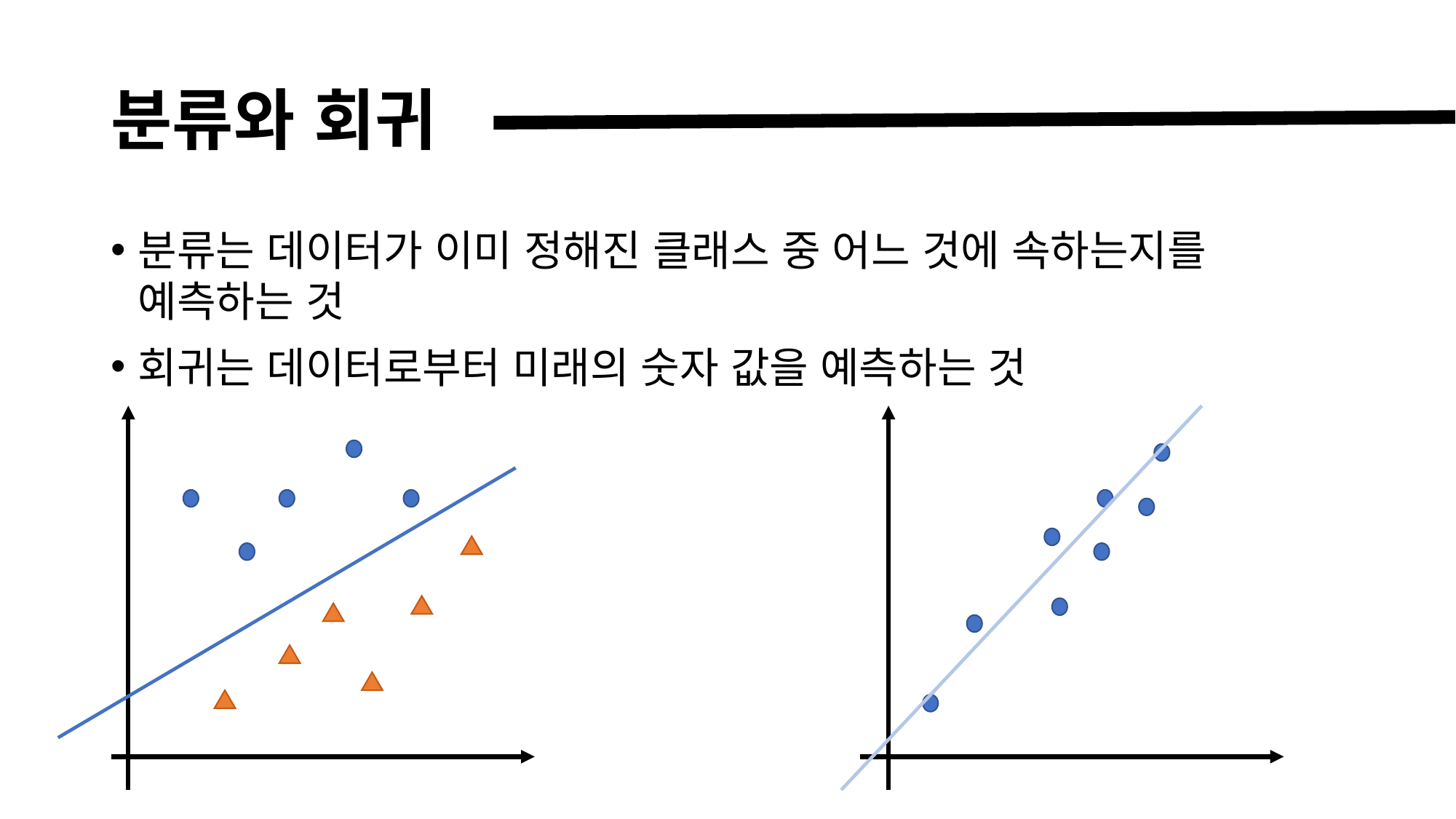

# 분류와 회귀
분류는 데이터가 이미 정해진 클래스 중 어느 것에 속하는지를 예측하는 것
회귀는 데이터로부터 미래의 숫자 값을 예측하는 것